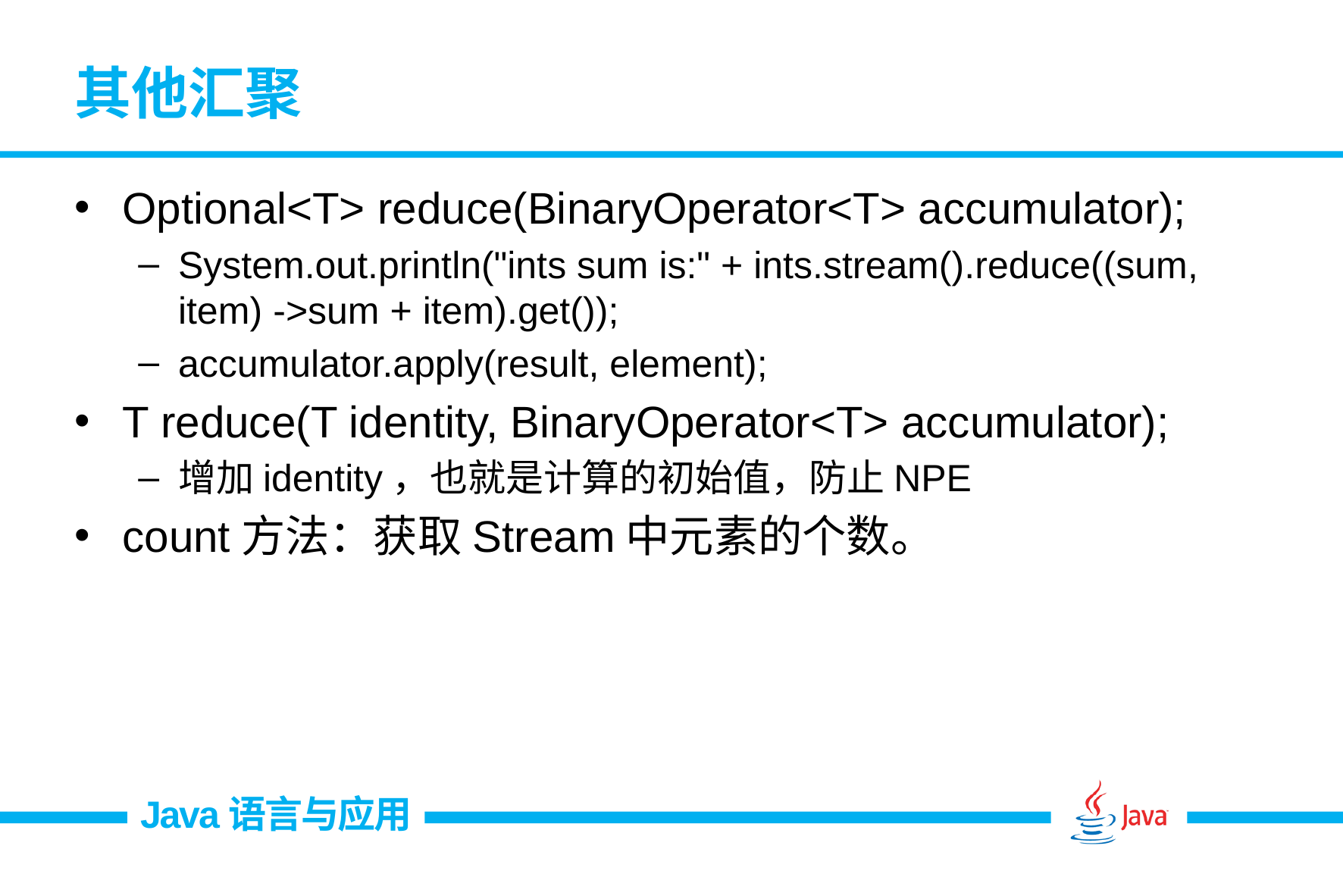

# 其他汇聚
Optional<T> reduce(BinaryOperator<T> accumulator);
System.out.println("ints sum is:" + ints.stream().reduce((sum, item) ->sum + item).get());
accumulator.apply(result, element);
T reduce(T identity, BinaryOperator<T> accumulator);
增加identity，也就是计算的初始值，防止NPE
count方法：获取Stream中元素的个数。